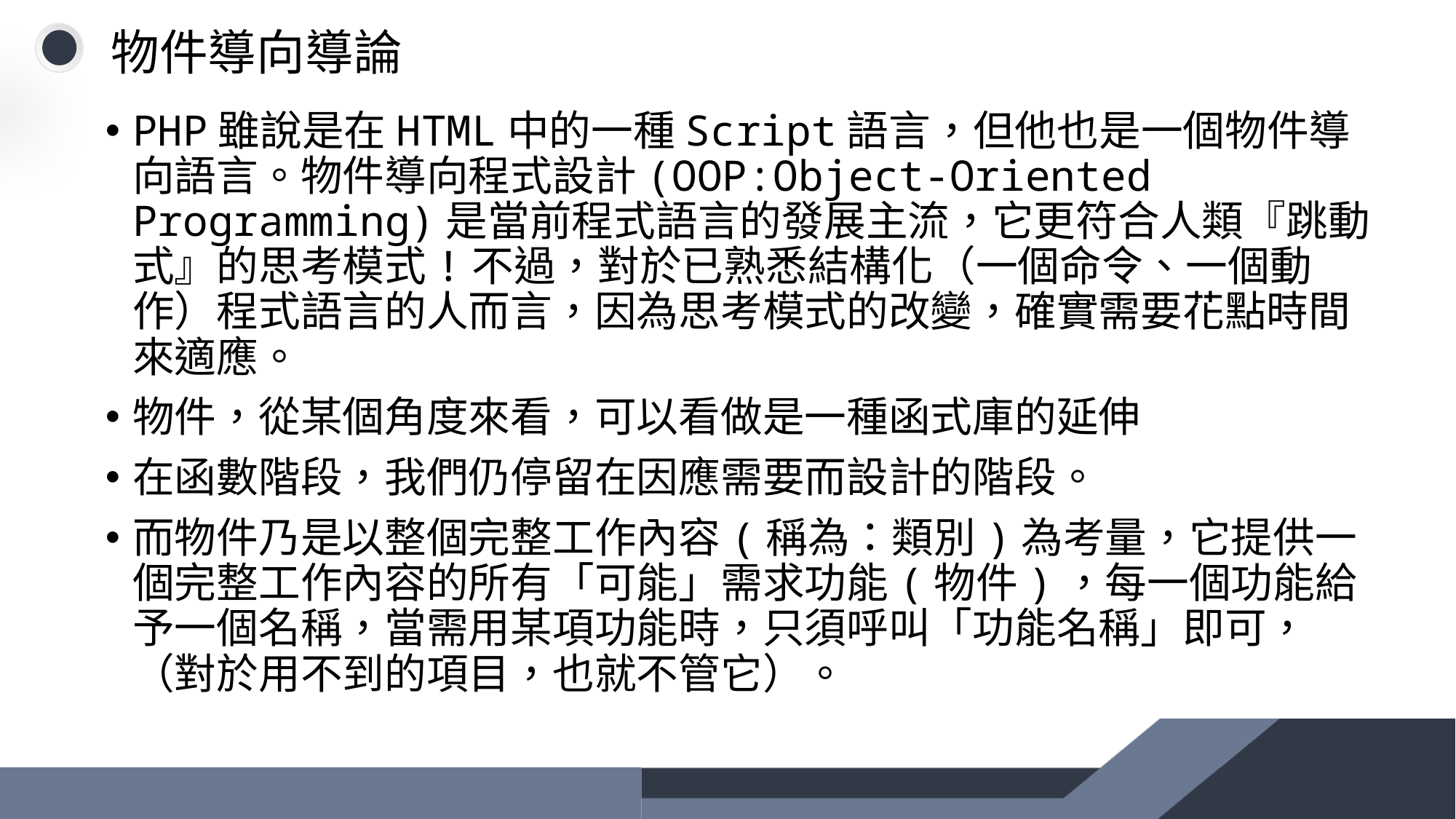

# 物件導向導論
PHP雖說是在HTML中的一種Script語言，但他也是一個物件導向語言。物件導向程式設計(OOP:Object-Oriented Programming)是當前程式語言的發展主流，它更符合人類『跳動式』的思考模式!不過，對於已熟悉結構化（一個命令、一個動作）程式語言的人而言，因為思考模式的改變，確實需要花點時間來適應。
物件，從某個角度來看，可以看做是一種函式庫的延伸
在函數階段，我們仍停留在因應需要而設計的階段。
而物件乃是以整個完整工作內容(稱為：類別)為考量，它提供一個完整工作內容的所有「可能」需求功能(物件)，每一個功能給予一個名稱，當需用某項功能時，只須呼叫「功能名稱」即可，（對於用不到的項目，也就不管它）。